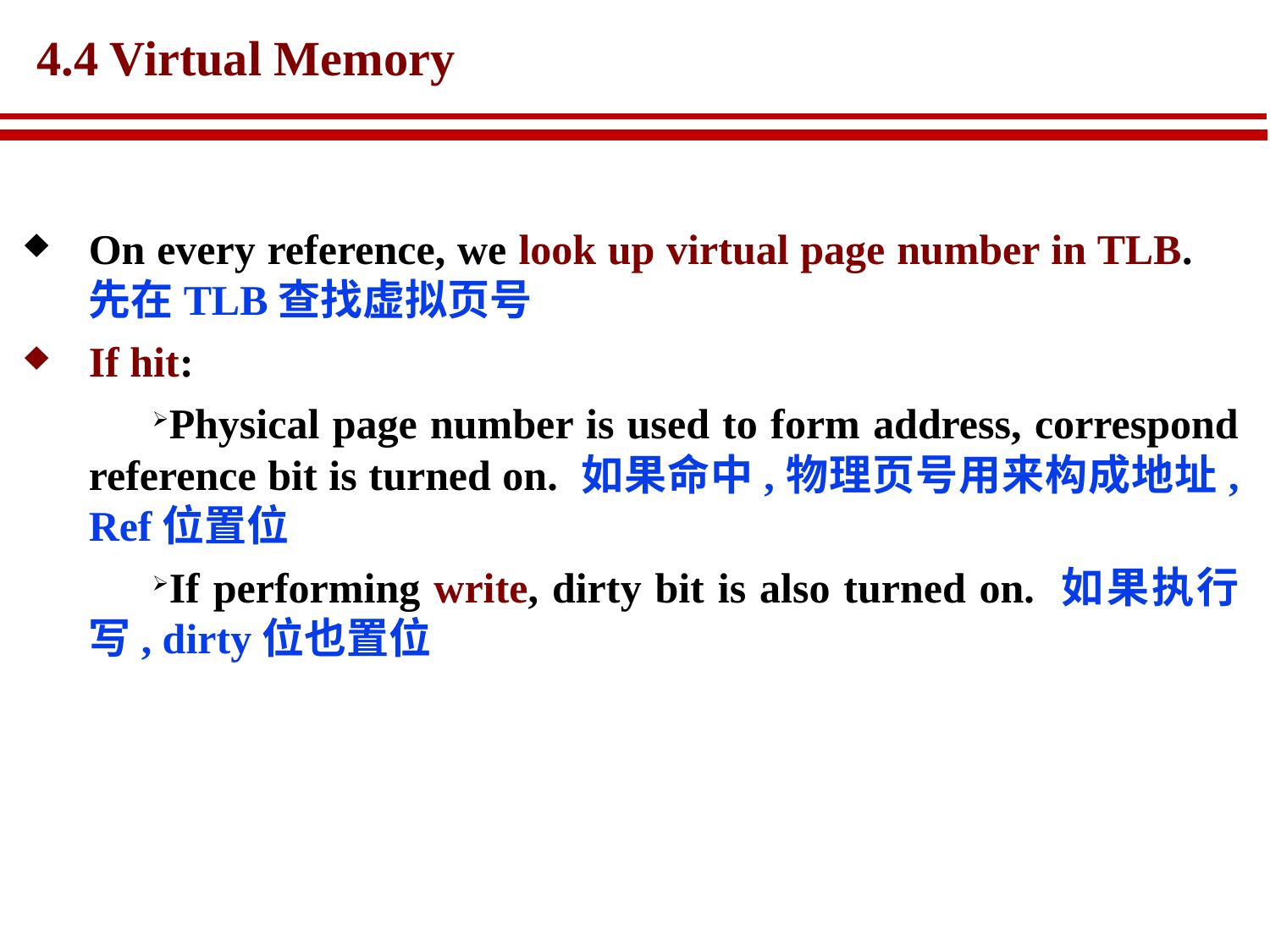

# 4.4 Virtual Memory

On every reference, we look up virtual page number in TLB.     先在TLB查找虚拟页号
If hit:
Physical page number is used to form address, correspond reference bit is turned on. 如果命中,物理页号用来构成地址, Ref位置位
If performing write, dirty bit is also turned on. 如果执行写, dirty位也置位